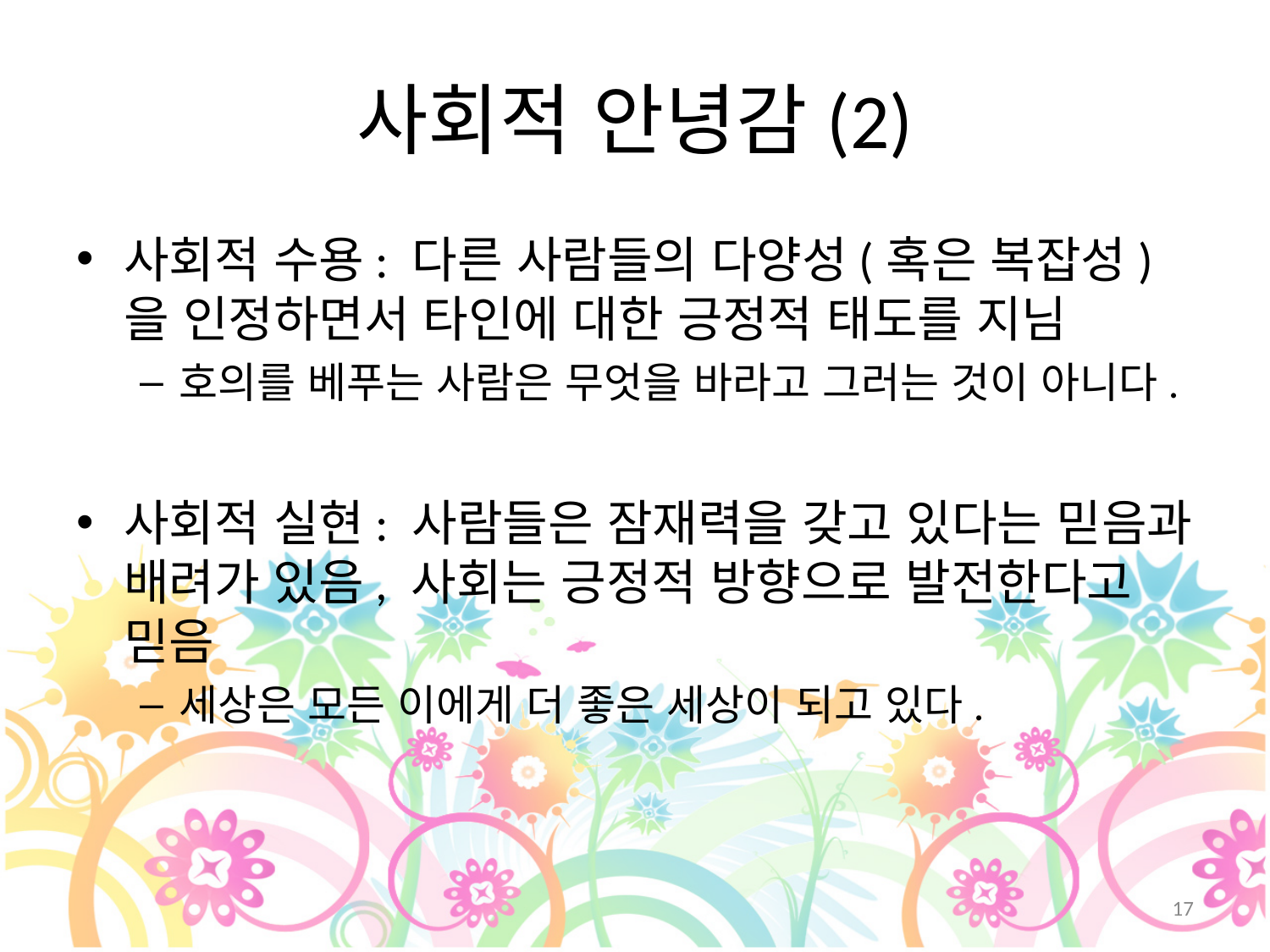

# 사회적 안녕감(2)
사회적 수용: 다른 사람들의 다양성(혹은 복잡성)을 인정하면서 타인에 대한 긍정적 태도를 지님
호의를 베푸는 사람은 무엇을 바라고 그러는 것이 아니다.

사회적 실현: 사람들은 잠재력을 갖고 있다는 믿음과 배려가 있음, 사회는 긍정적 방향으로 발전한다고 믿음
세상은 모든 이에게 더 좋은 세상이 되고 있다.

17